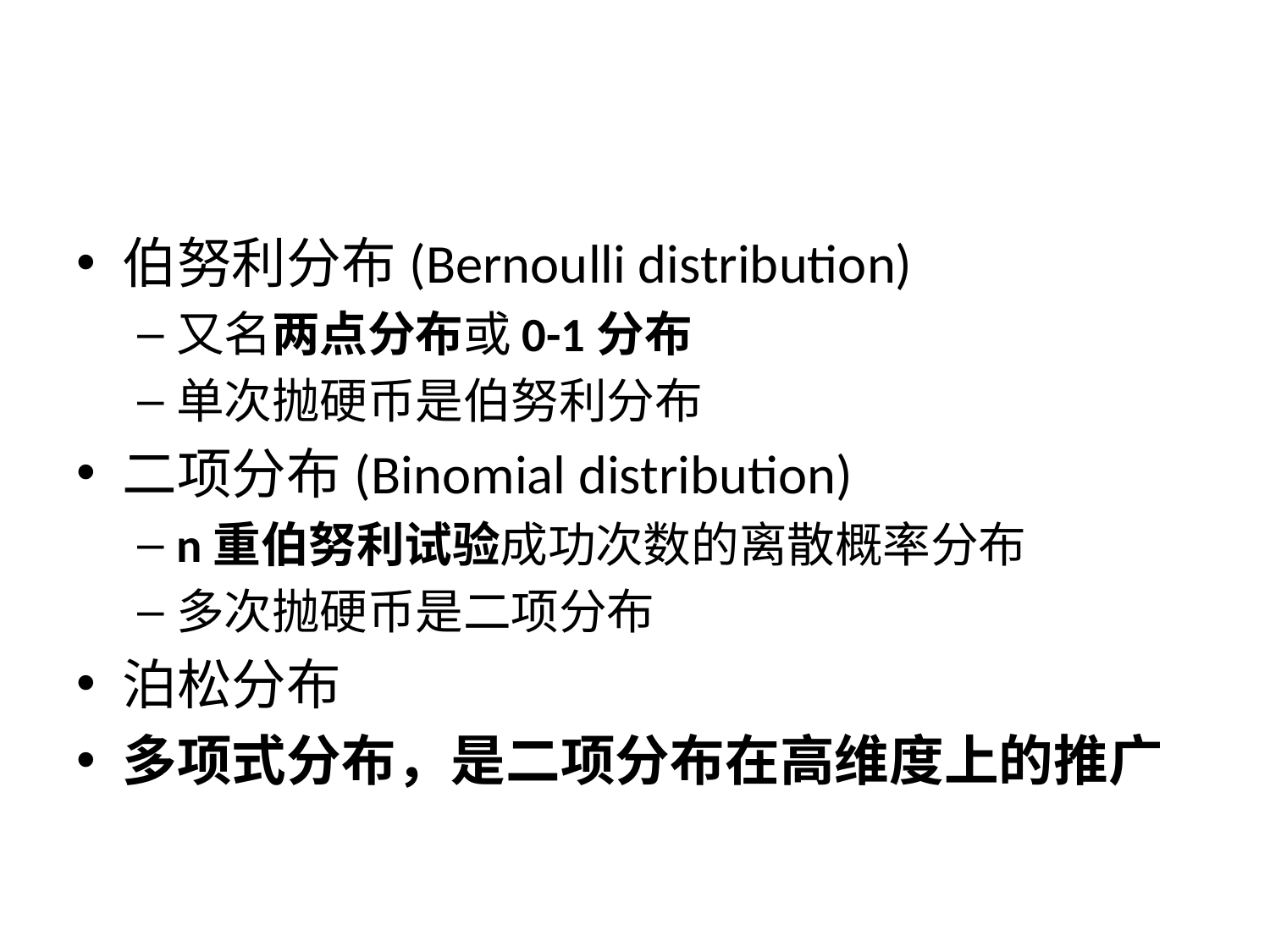

#
伯努利分布(Bernoulli distribution)
又名两点分布或0-1分布
单次抛硬币是伯努利分布
二项分布(Binomial distribution)
n重伯努利试验成功次数的离散概率分布
多次抛硬币是二项分布
泊松分布
多项式分布，是二项分布在高维度上的推广